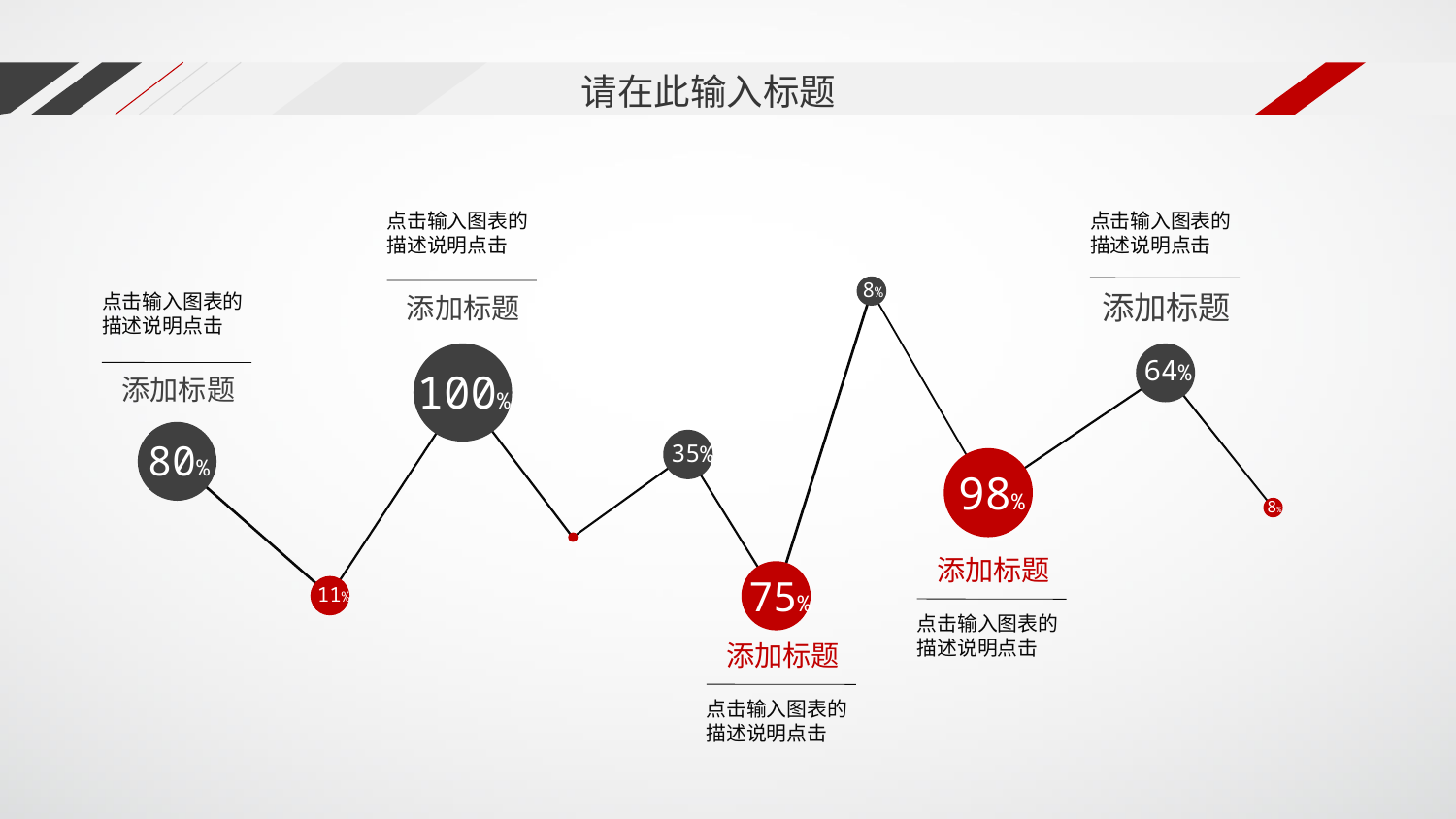

请在此输入标题
点击输入图表的描述说明点击
点击输入图表的描述说明点击
8%

添加标题
点击输入图表的描述说明点击
添加标题

100%

64%

添加标题

80%

35%

98%

8%

添加标题

75%
11%

点击输入图表的描述说明点击
添加标题

点击输入图表的描述说明点击